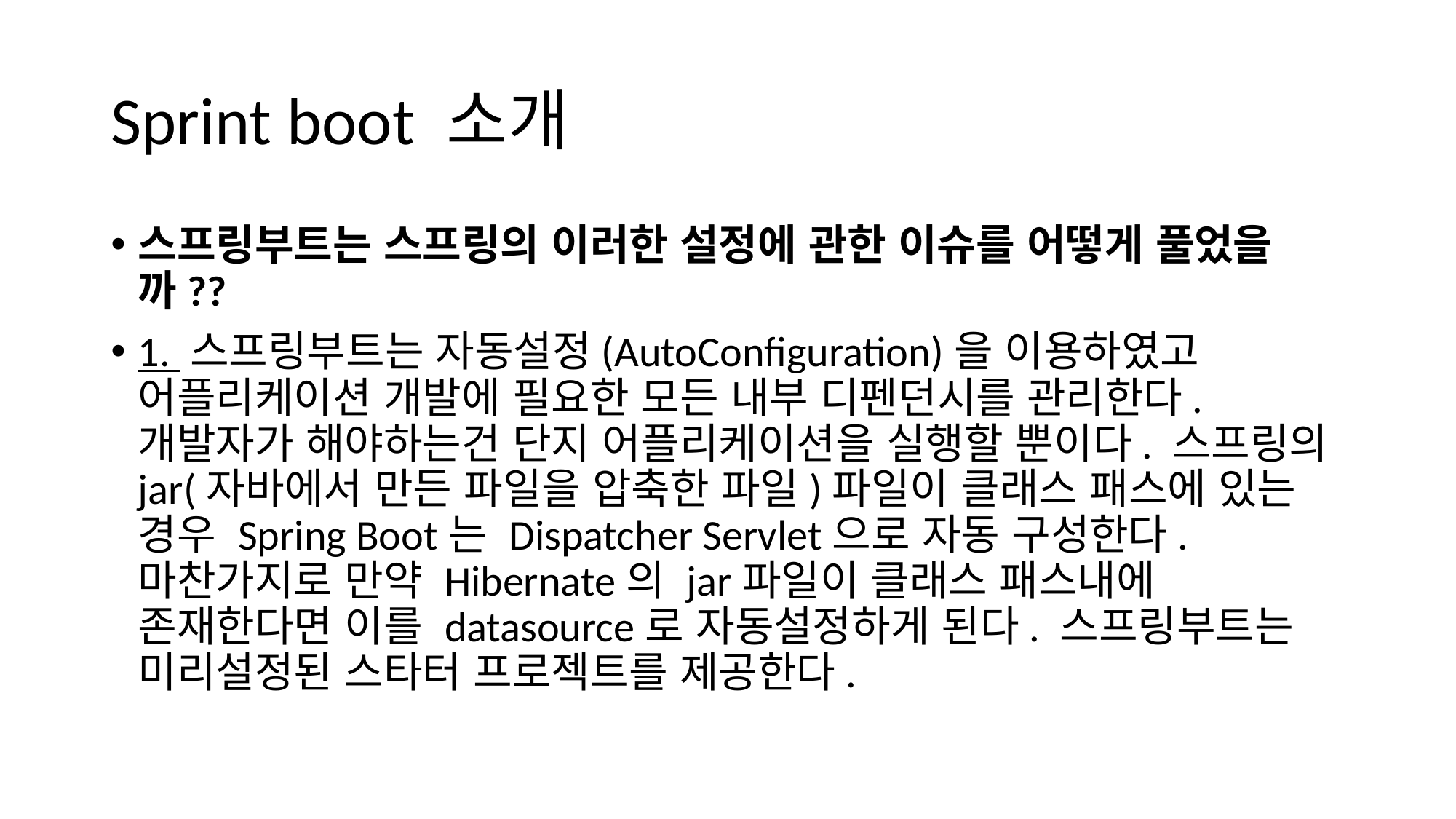

# Sprint boot 소개
스프링부트는 스프링의 이러한 설정에 관한 이슈를 어떻게 풀었을까??
1. 스프링부트는 자동설정(AutoConfiguration)을 이용하였고 어플리케이션 개발에 필요한 모든 내부 디펜던시를 관리한다. 개발자가 해야하는건 단지 어플리케이션을 실행할 뿐이다. 스프링의 jar(자바에서 만든 파일을 압축한 파일)파일이 클래스 패스에 있는 경우 Spring Boot는 Dispatcher Servlet으로 자동 구성한다. 마찬가지로 만약 Hibernate의 jar파일이 클래스 패스내에 존재한다면 이를 datasource로 자동설정하게 된다. 스프링부트는 미리설정된 스타터 프로젝트를 제공한다.